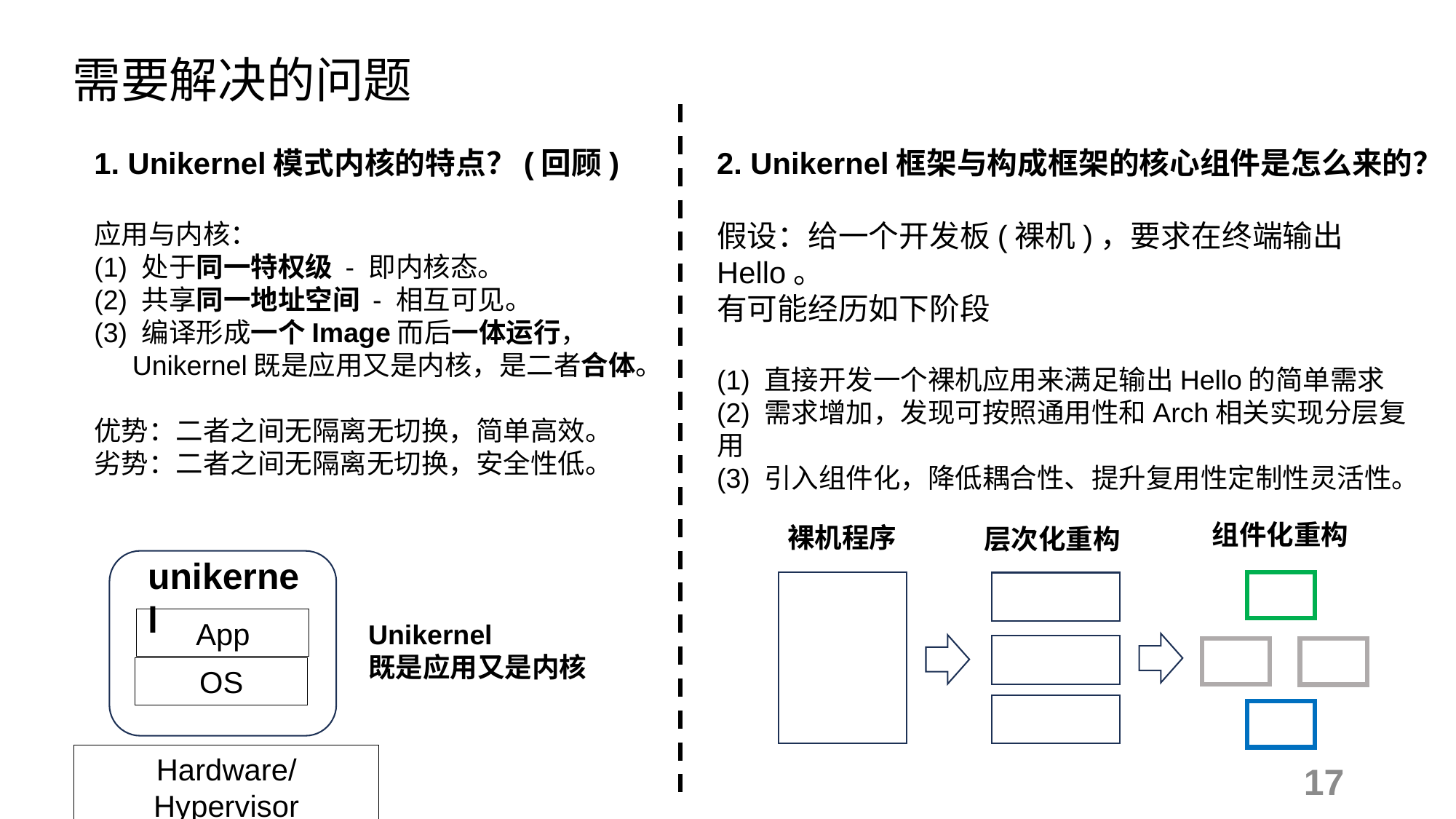

需要解决的问题
1. Unikernel模式内核的特点？(回顾)

应用与内核：
(1) 处于同一特权级 - 即内核态。
(2) 共享同一地址空间 - 相互可见。
(3) 编译形成一个Image而后一体运行，
     Unikernel既是应用又是内核，是二者合体。

优势：二者之间无隔离无切换，简单高效。
劣势：二者之间无隔离无切换，安全性低。
2. Unikernel框架与构成框架的核心组件是怎么来的？

假设：给一个开发板(裸机)，要求在终端输出Hello。
有可能经历如下阶段

(1) 直接开发一个裸机应用来满足输出Hello的简单需求
(2) 需求增加，发现可按照通用性和Arch相关实现分层复用
(3) 引入组件化，降低耦合性、提升复用性定制性灵活性。
组件化重构
裸机程序
层次化重构
unikernel

App
Unikernel
既是应用又是内核
OS
Hardware/Hypervisor
17